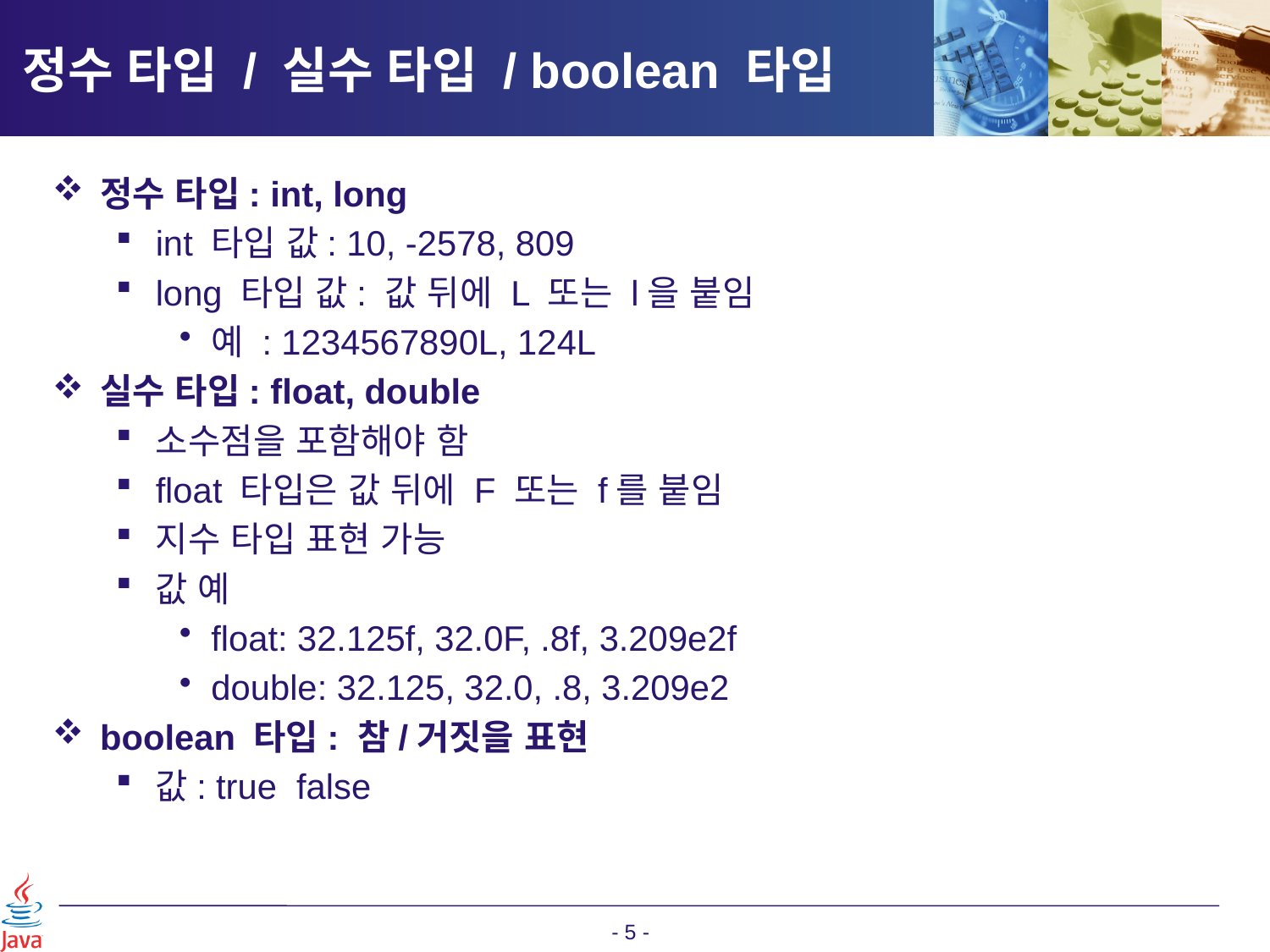

# 정수 타입 / 실수 타입 / boolean 타입
정수 타입: int, long
int 타입 값: 10, -2578, 809
long 타입 값: 값 뒤에 L 또는 l을 붙임
예 : 1234567890L, 124L
실수 타입: float, double
소수점을 포함해야 함
float 타입은 값 뒤에 F 또는 f를 붙임
지수 타입 표현 가능
값 예
float: 32.125f, 32.0F, .8f, 3.209e2f
double: 32.125, 32.0, .8, 3.209e2
boolean 타입: 참/거짓을 표현
값: true  false